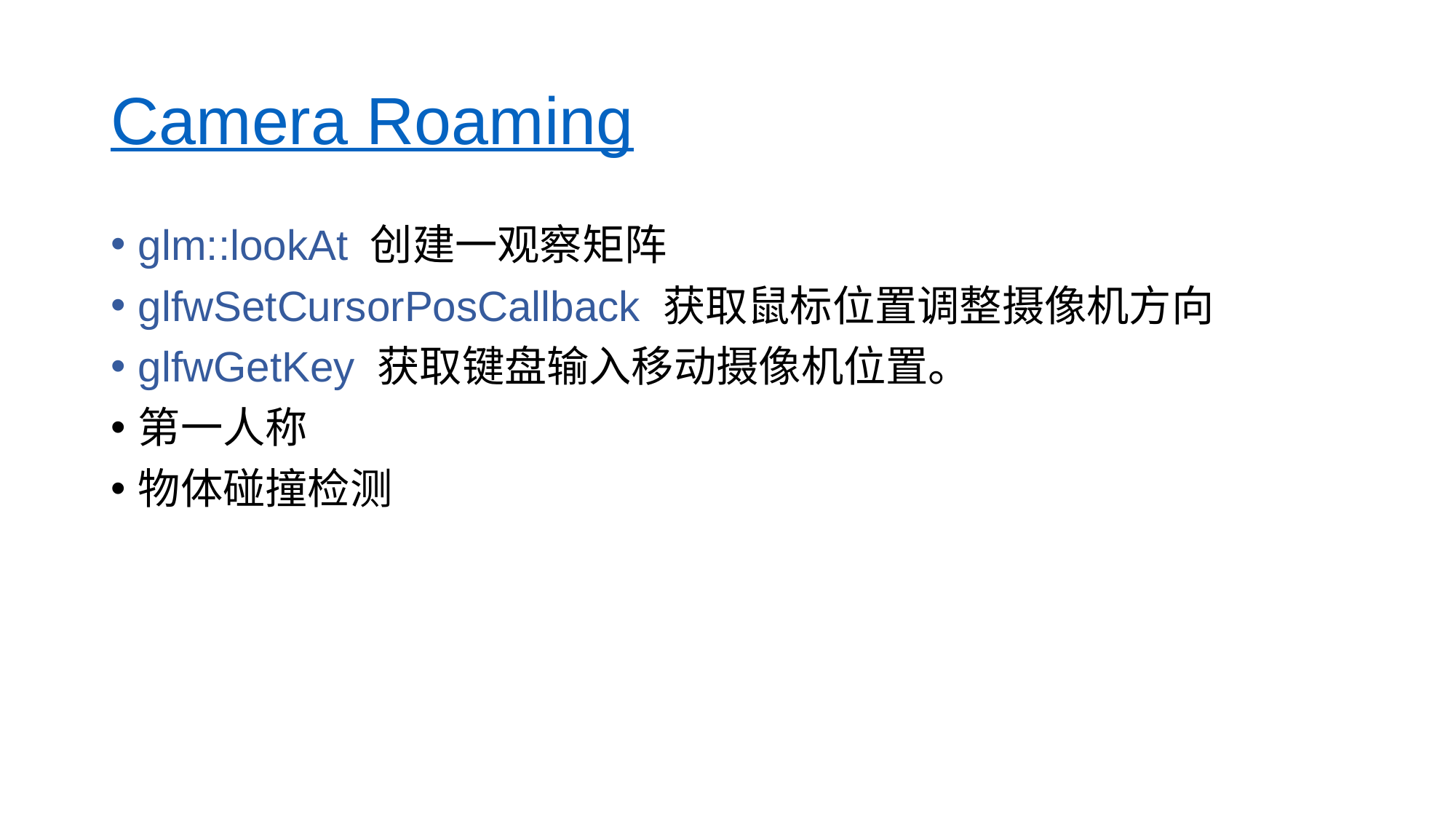

# Camera Roaming
glm::lookAt 创建一观察矩阵
glfwSetCursorPosCallback 获取鼠标位置调整摄像机方向
glfwGetKey 获取键盘输入移动摄像机位置。
第一人称
物体碰撞检测